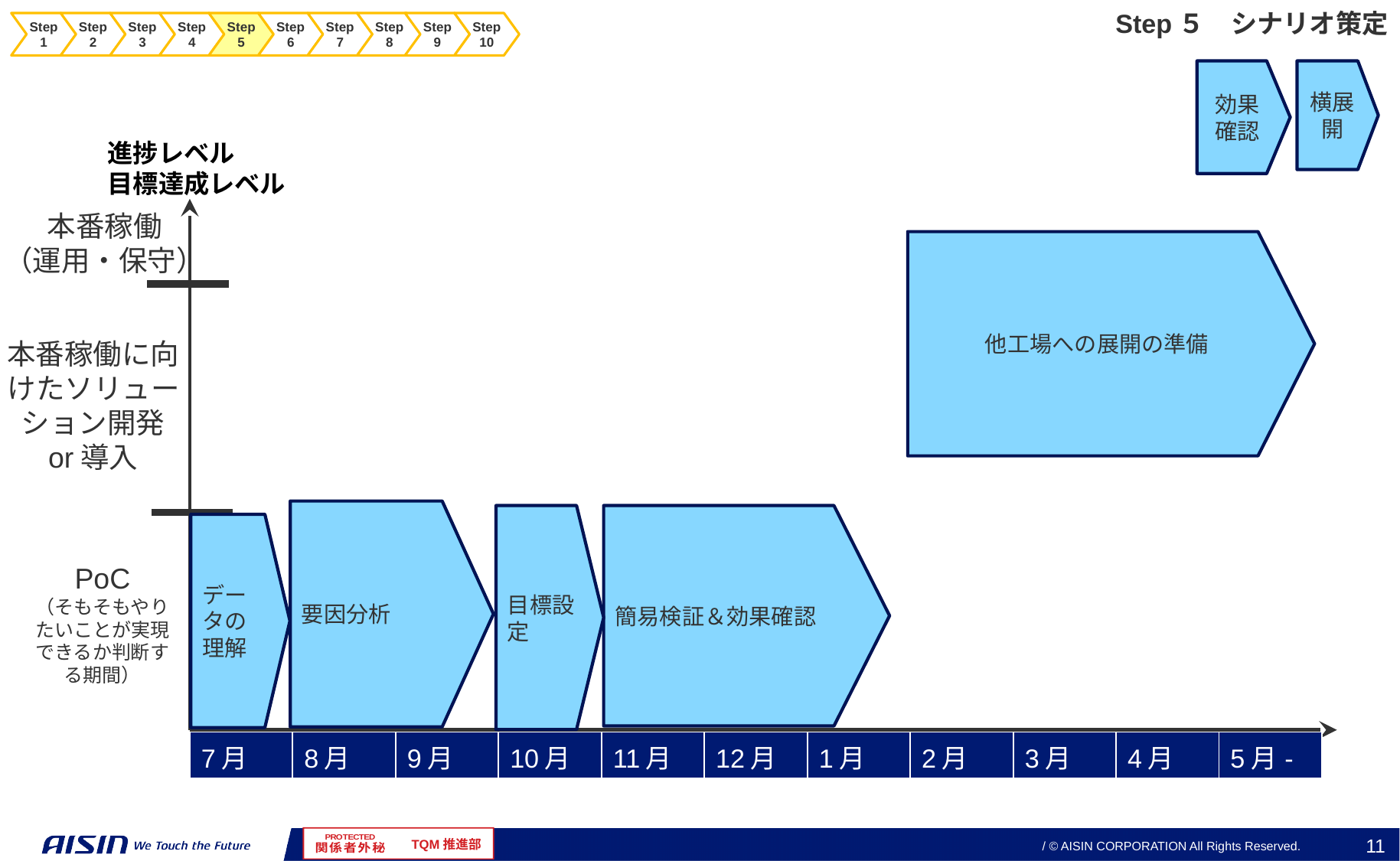

Step５　シナリオ策定
Step1
Step2
Step3
Step4
Step5
Step6
Step7
Step8
Step9
Step10
効果確認
横展開
進捗レベル
目標達成レベル
本番稼働
（運用・保守）
他工場への展開の準備
本番稼働に向けたソリューション開発
or導入
要因分析
簡易検証＆効果確認
目標設定
データの理解
PoC
（そもそもやりたいことが実現できるか判断する期間）
シス
テム
テスト
・
UAT
| 7月 | 8月 | 9月 | 10月 | 11月 | 12月 | 1月 | 2月 | 3月 | 4月 | 5月- |
| --- | --- | --- | --- | --- | --- | --- | --- | --- | --- | --- |